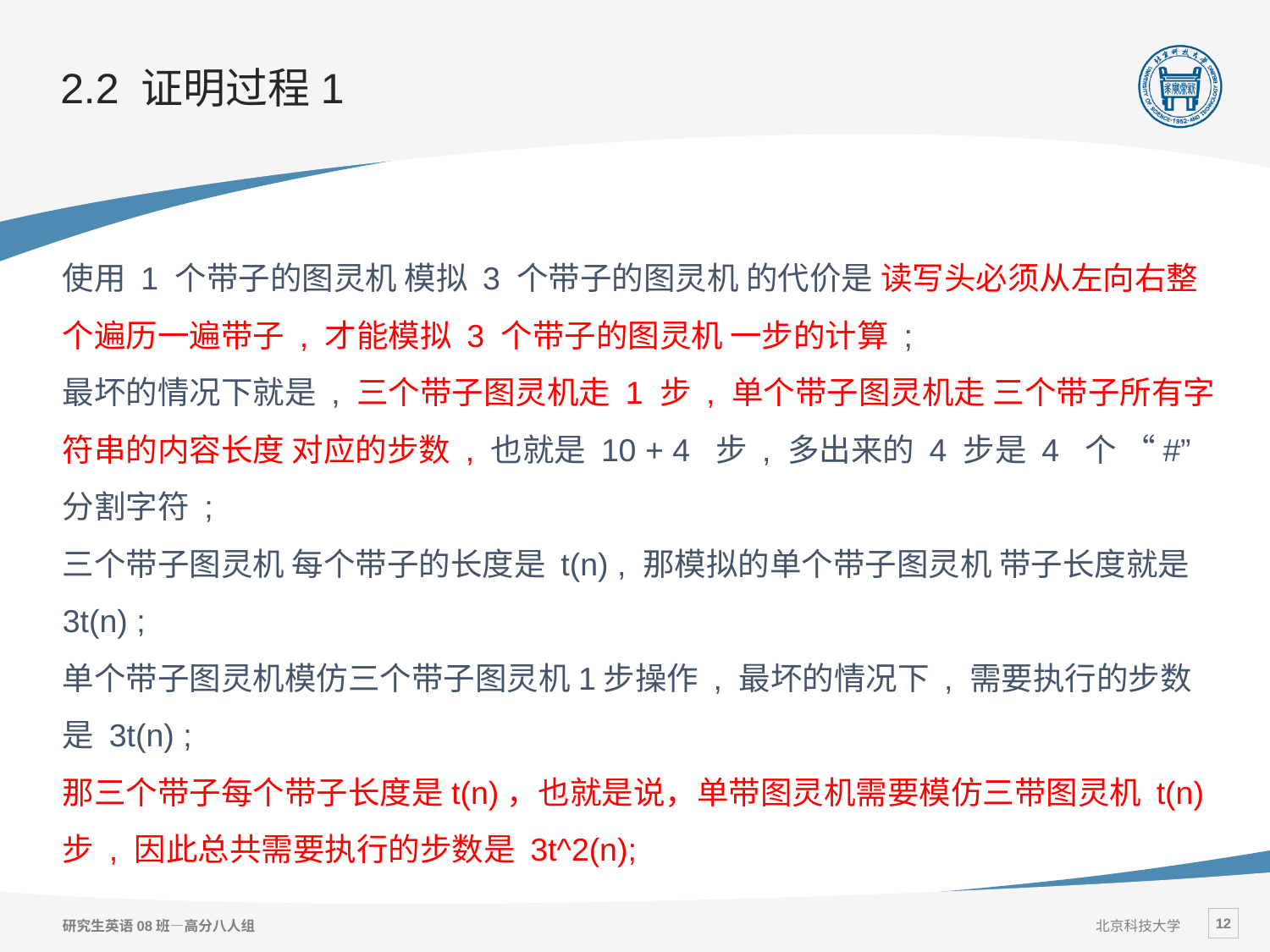

# 2.2 证明过程1
使用 1 个带子的图灵机 模拟 3 个带子的图灵机 的代价是 读写头必须从左向右整个遍历一遍带子 , 才能模拟 3 个带子的图灵机 一步的计算 ;
最坏的情况下就是 , 三个带子图灵机走 1 步 , 单个带子图灵机走 三个带子所有字符串的内容长度 对应的步数 , 也就是 10 + 4  步 , 多出来的 4 步是 4  个 “#” 分割字符 ;
三个带子图灵机 每个带子的长度是 t(n) , 那模拟的单个带子图灵机 带子长度就是 3t(n) ;
单个带子图灵机模仿三个带子图灵机1步操作 , 最坏的情况下 , 需要执行的步数是 3t(n) ;
那三个带子每个带子长度是t(n)，也就是说，单带图灵机需要模仿三带图灵机 t(n) 步 , 因此总共需要执行的步数是 3t^2(n);